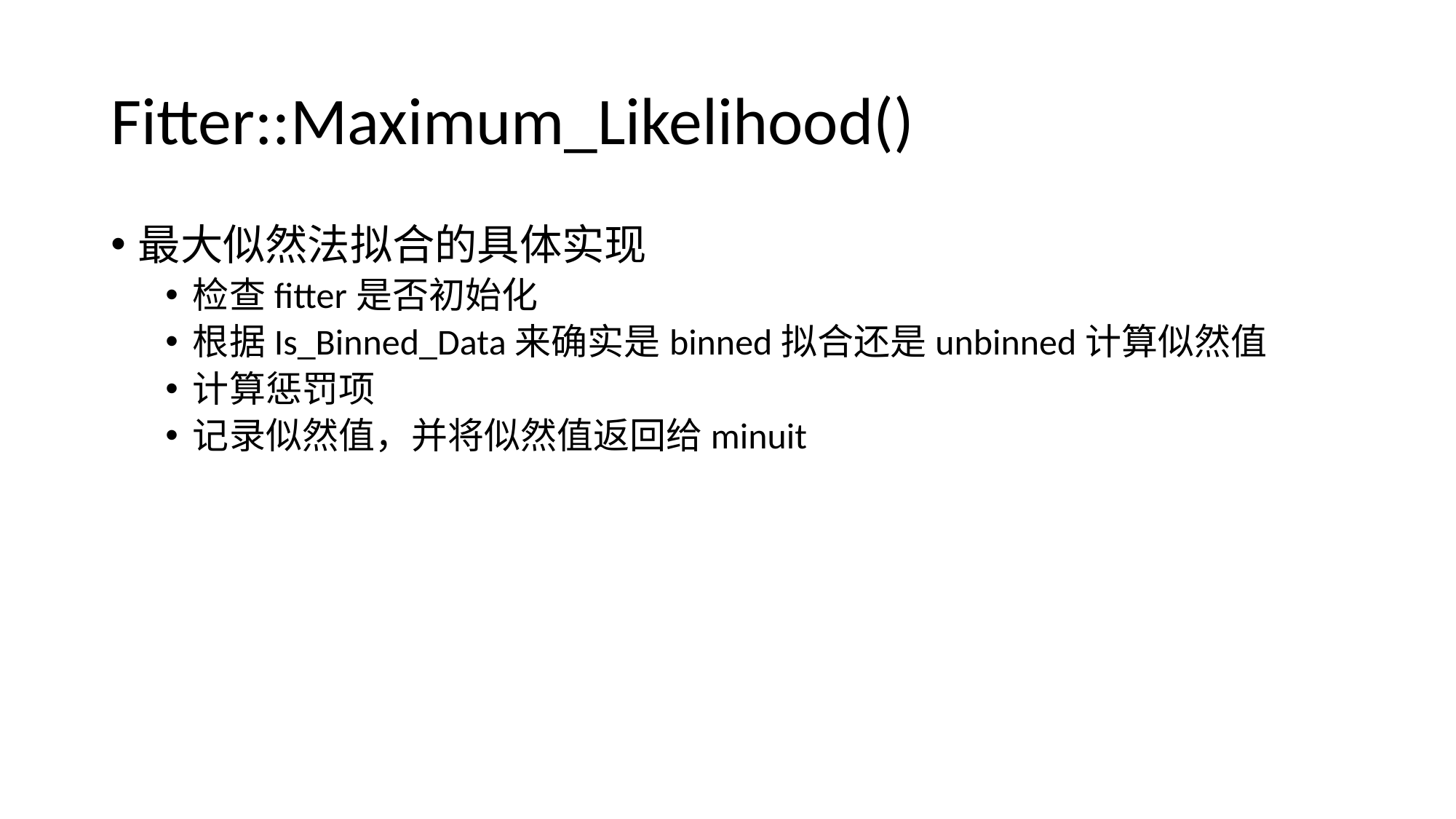

# Fitter::Maximum_Likelihood()
最大似然法拟合的具体实现
检查fitter是否初始化
根据Is_Binned_Data来确实是binned拟合还是unbinned计算似然值
计算惩罚项
记录似然值，并将似然值返回给minuit